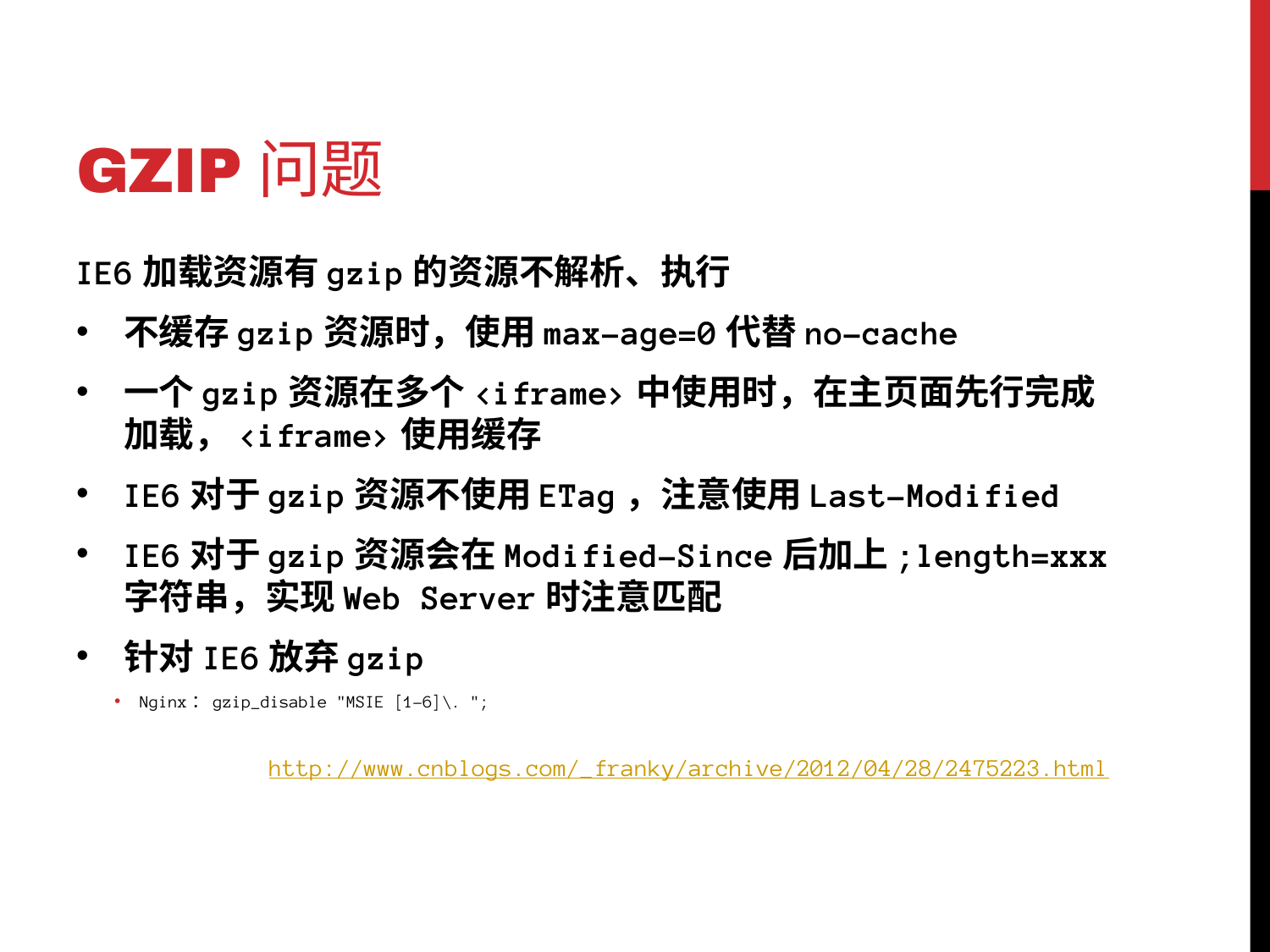

# GZIP问题
IE6加载资源有gzip的资源不解析、执行
不缓存gzip资源时，使用max-age=0代替no-cache
一个gzip资源在多个<iframe>中使用时，在主页面先行完成加载，<iframe>使用缓存
IE6对于gzip资源不使用ETag，注意使用Last-Modified
IE6对于gzip资源会在Modified-Since后加上;length=xxx字符串，实现Web Server时注意匹配
针对IE6放弃gzip
Nginx：gzip_disable "MSIE [1-6]\. ";

http://www.cnblogs.com/_franky/archive/2012/04/28/2475223.html